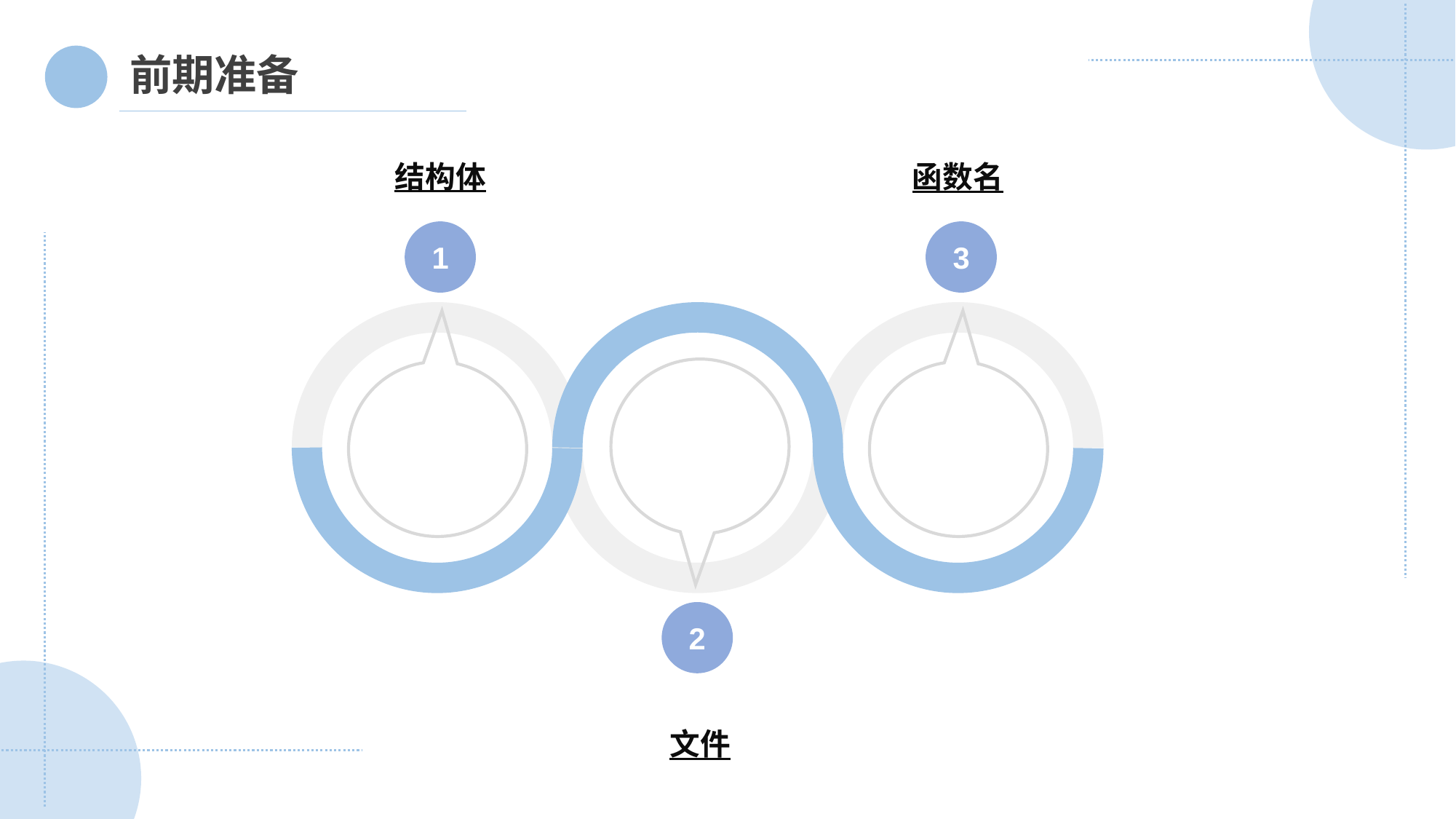

前期准备

结构体
函数名
1
3

2

文件